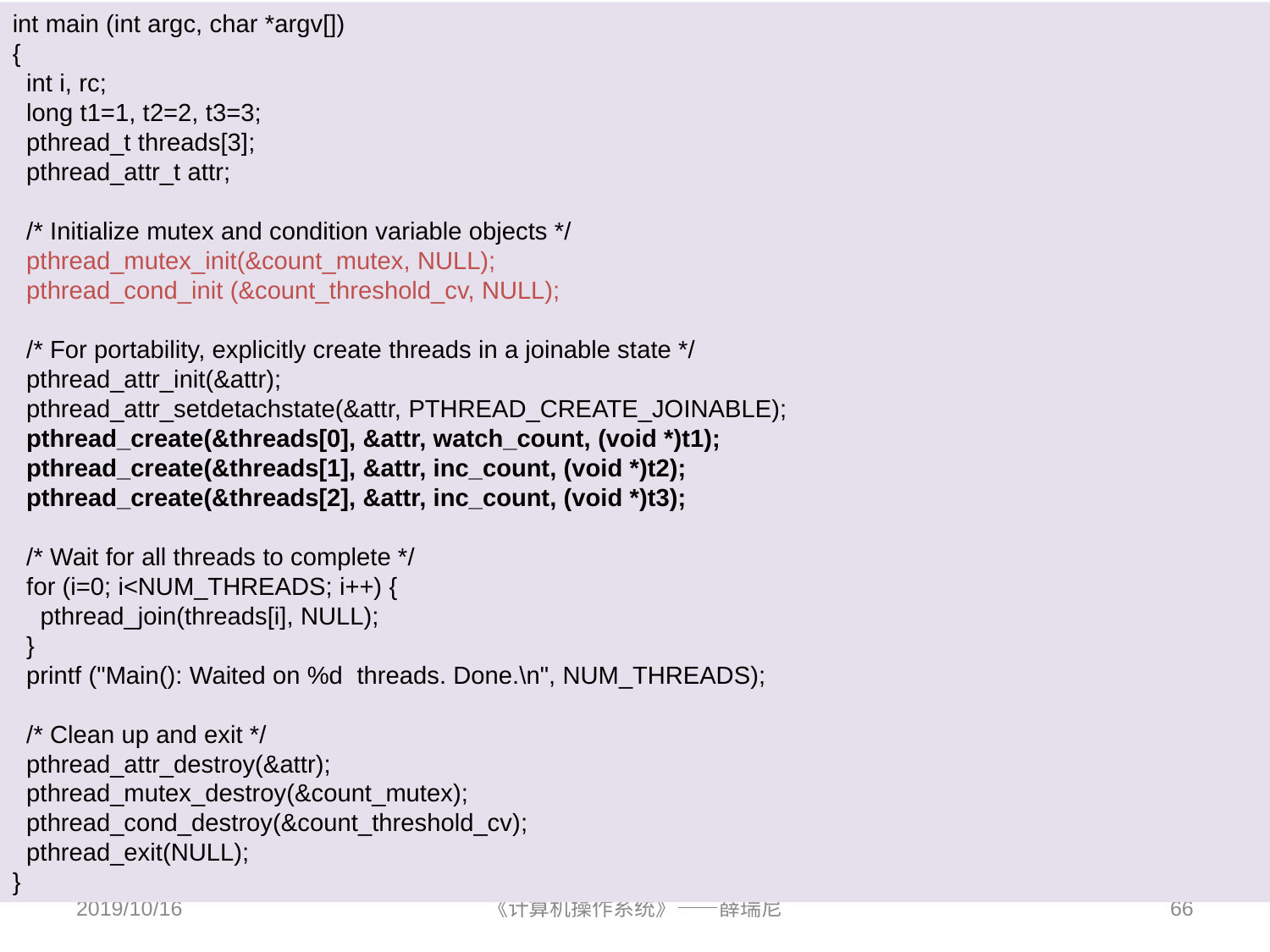

int main (int argc, char *argv[])
{
  int i, rc;
  long t1=1, t2=2, t3=3;
  pthread_t threads[3];
  pthread_attr_t attr;

  /* Initialize mutex and condition variable objects */
  pthread_mutex_init(&count_mutex, NULL);
  pthread_cond_init (&count_threshold_cv, NULL);

  /* For portability, explicitly create threads in a joinable state */
  pthread_attr_init(&attr);
  pthread_attr_setdetachstate(&attr, PTHREAD_CREATE_JOINABLE);
  pthread_create(&threads[0], &attr, watch_count, (void *)t1);
  pthread_create(&threads[1], &attr, inc_count, (void *)t2);
  pthread_create(&threads[2], &attr, inc_count, (void *)t3);

  /* Wait for all threads to complete */
  for (i=0; i<NUM_THREADS; i++) {
    pthread_join(threads[i], NULL);
  }
  printf ("Main(): Waited on %d  threads. Done.\n", NUM_THREADS);

  /* Clean up and exit */
  pthread_attr_destroy(&attr);
  pthread_mutex_destroy(&count_mutex);
  pthread_cond_destroy(&count_threshold_cv);
  pthread_exit(NULL);
}
2019/10/16
《计算机操作系统》——薛瑞尼
66